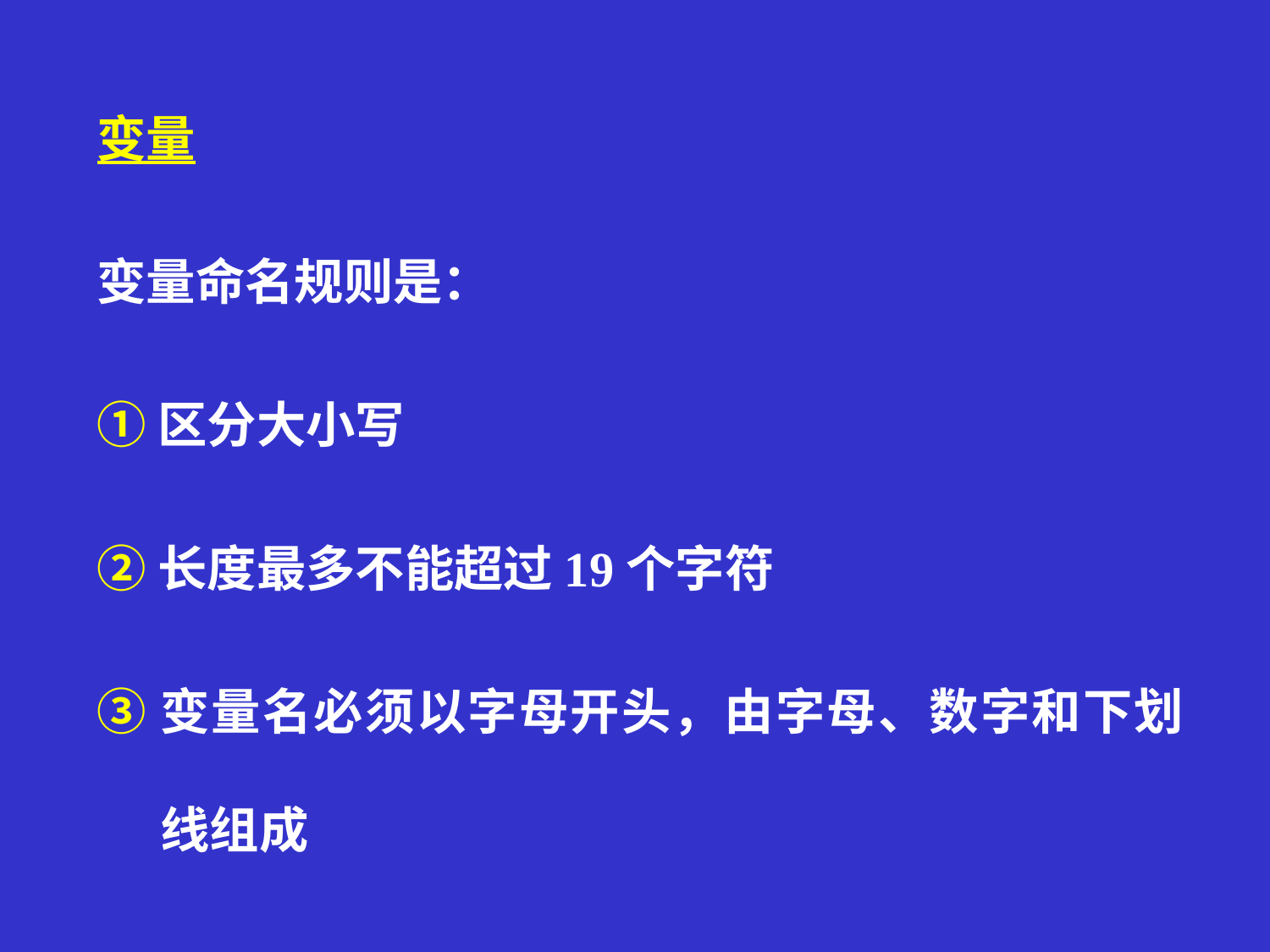

变量
变量命名规则是：
①区分大小写
②长度最多不能超过19个字符
③变量名必须以字母开头，由字母、数字和下划线组成